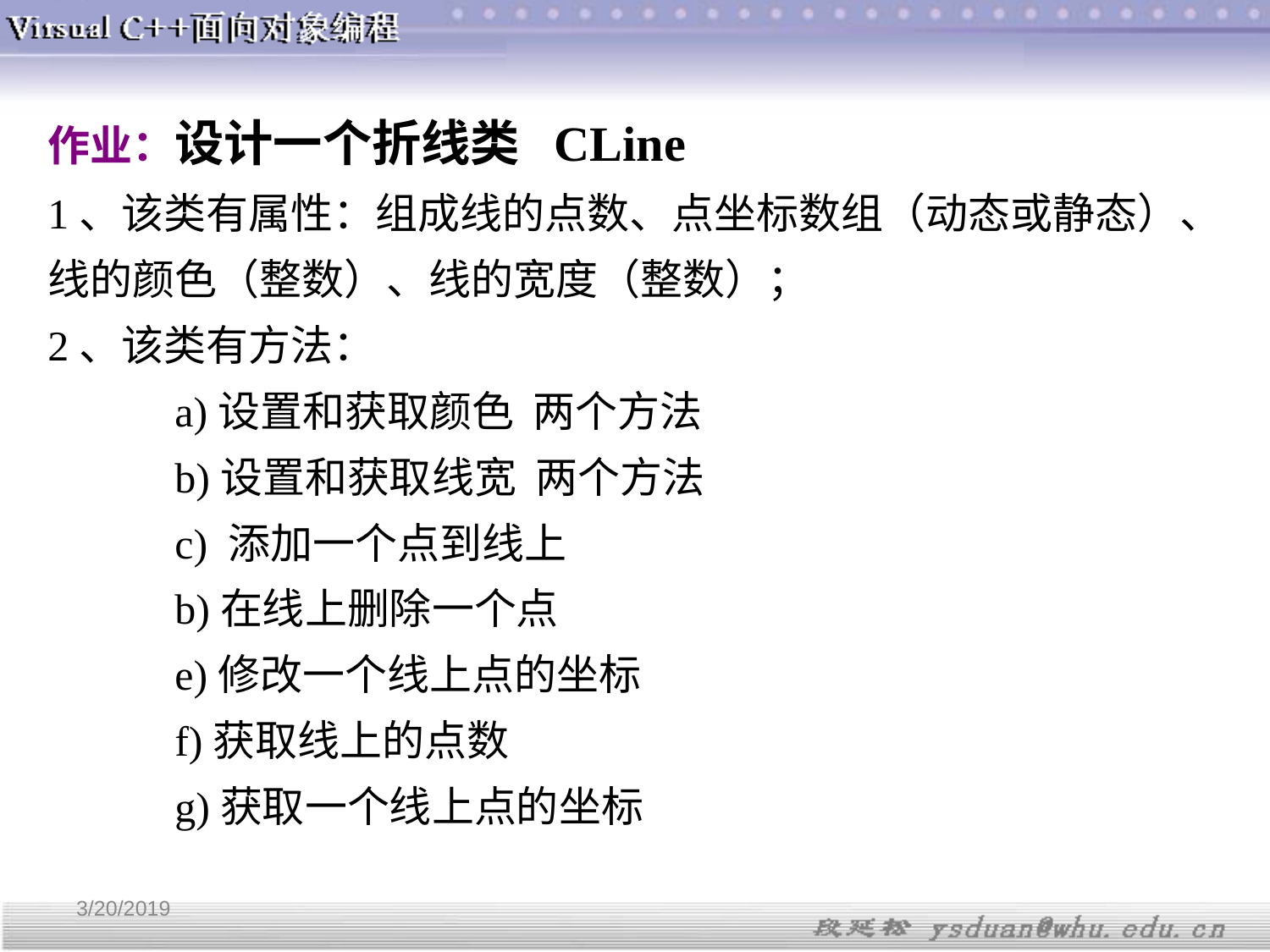

作业：设计一个折线类  CLine
1、该类有属性：组成线的点数、点坐标数组（动态或静态）、线的颜色（整数）、线的宽度（整数）；
2、该类有方法：
	a)设置和获取颜色  两个方法
	b)设置和获取线宽  两个方法
	c) 添加一个点到线上
	b)在线上删除一个点
	e)修改一个线上点的坐标
	f)获取线上的点数
	g)获取一个线上点的坐标

3/20/2019